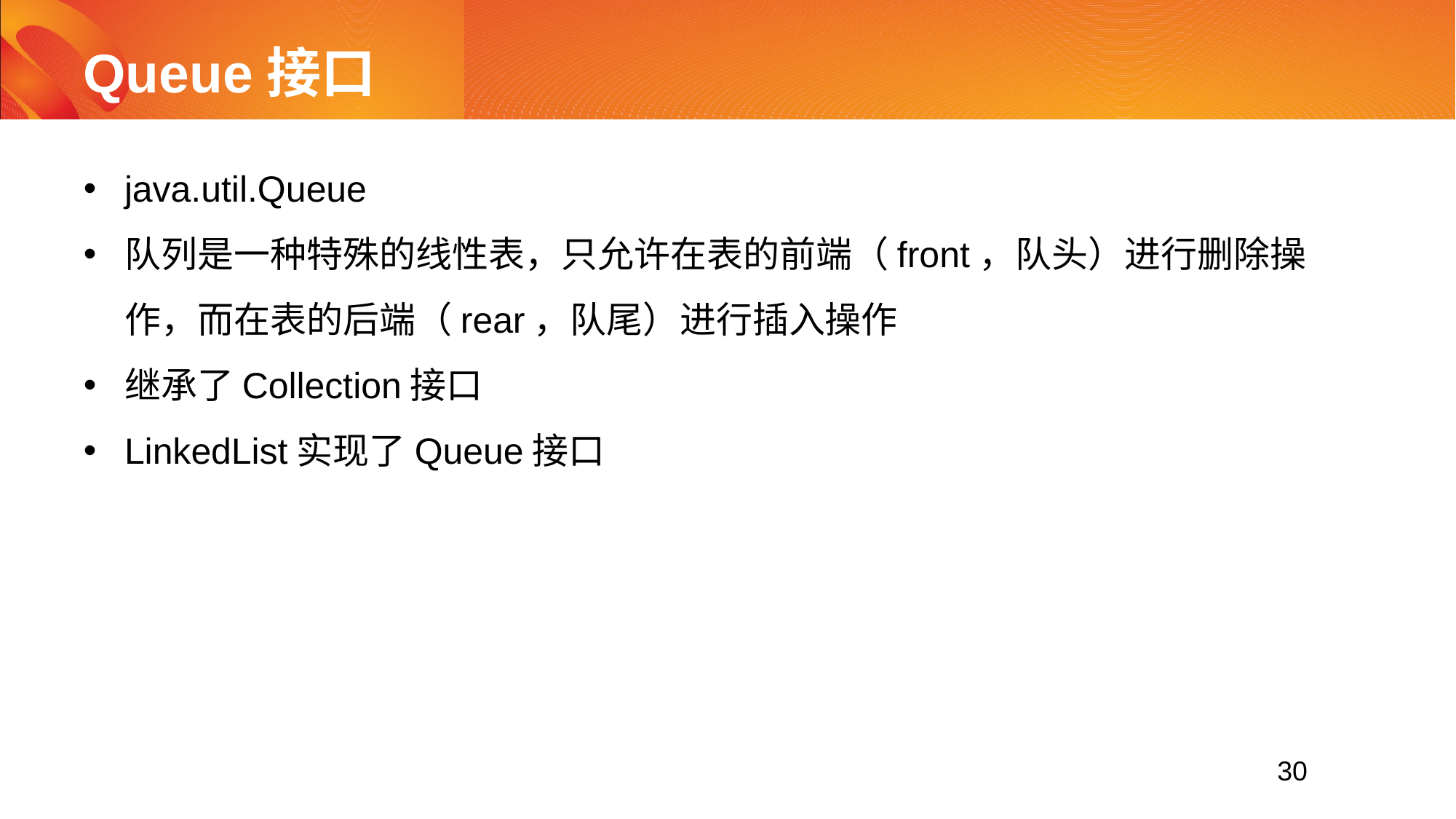

# Queue接口
java.util.Queue
队列是一种特殊的线性表，只允许在表的前端（front，队头）进行删除操作，而在表的后端（rear，队尾）进行插入操作
继承了Collection接口
LinkedList实现了Queue接口